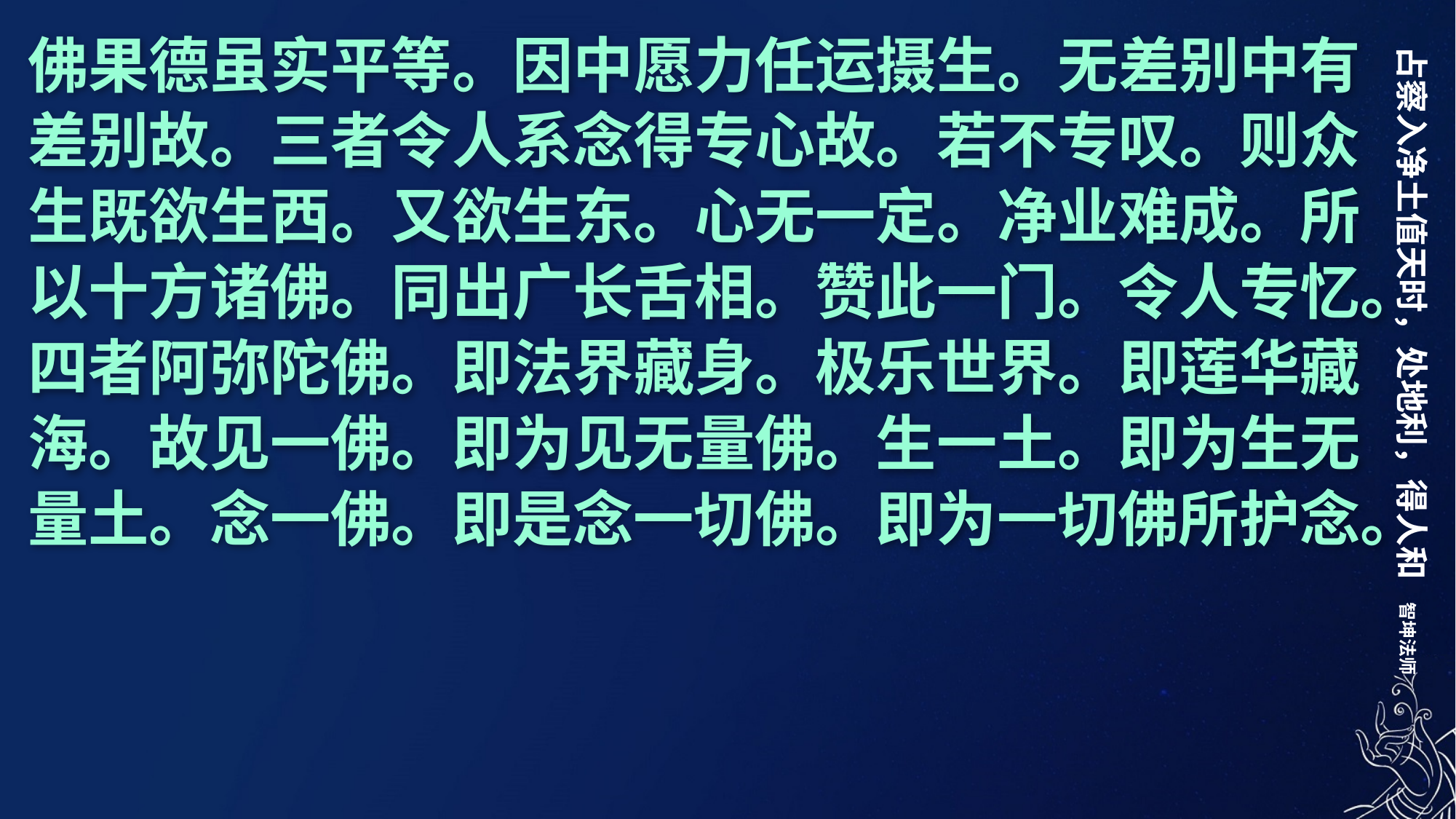

佛果德虽实平等。因中愿力任运摄生。无差别中有差别故。三者令人系念得专心故。若不专叹。则众生既欲生西。又欲生东。心无一定。净业难成。所以十方诸佛。同出广长舌相。赞此一门。令人专忆。四者阿弥陀佛。即法界藏身。极乐世界。即莲华藏海。故见一佛。即为见无量佛。生一土。即为生无量土。念一佛。即是念一切佛。即为一切佛所护念。